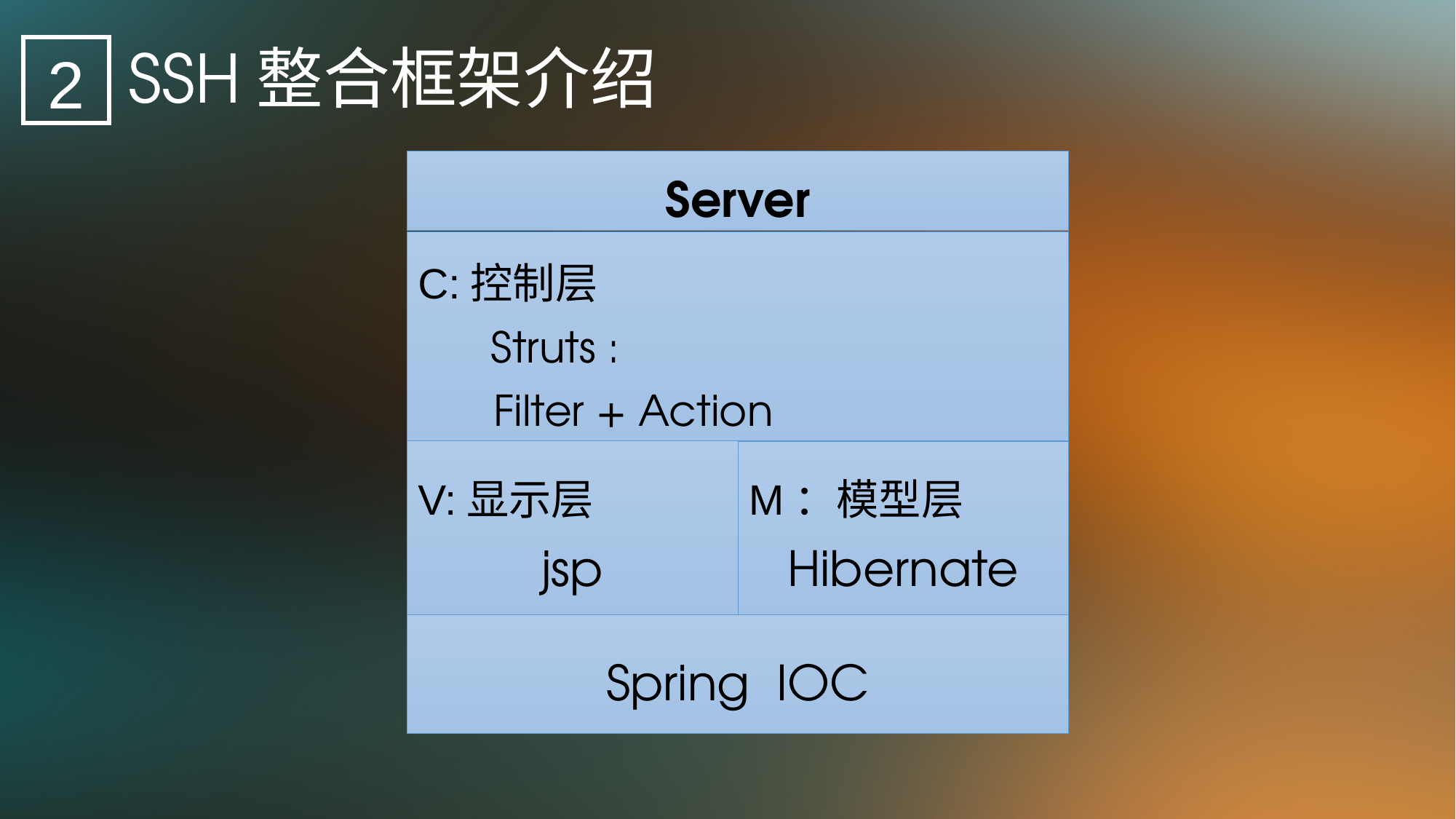

SSH整合框架介绍

2

Server

C:控制层
Struts :
 Filter + Action

V:显示层
jsp
M：模型层
Hibernate
Spring  IOC